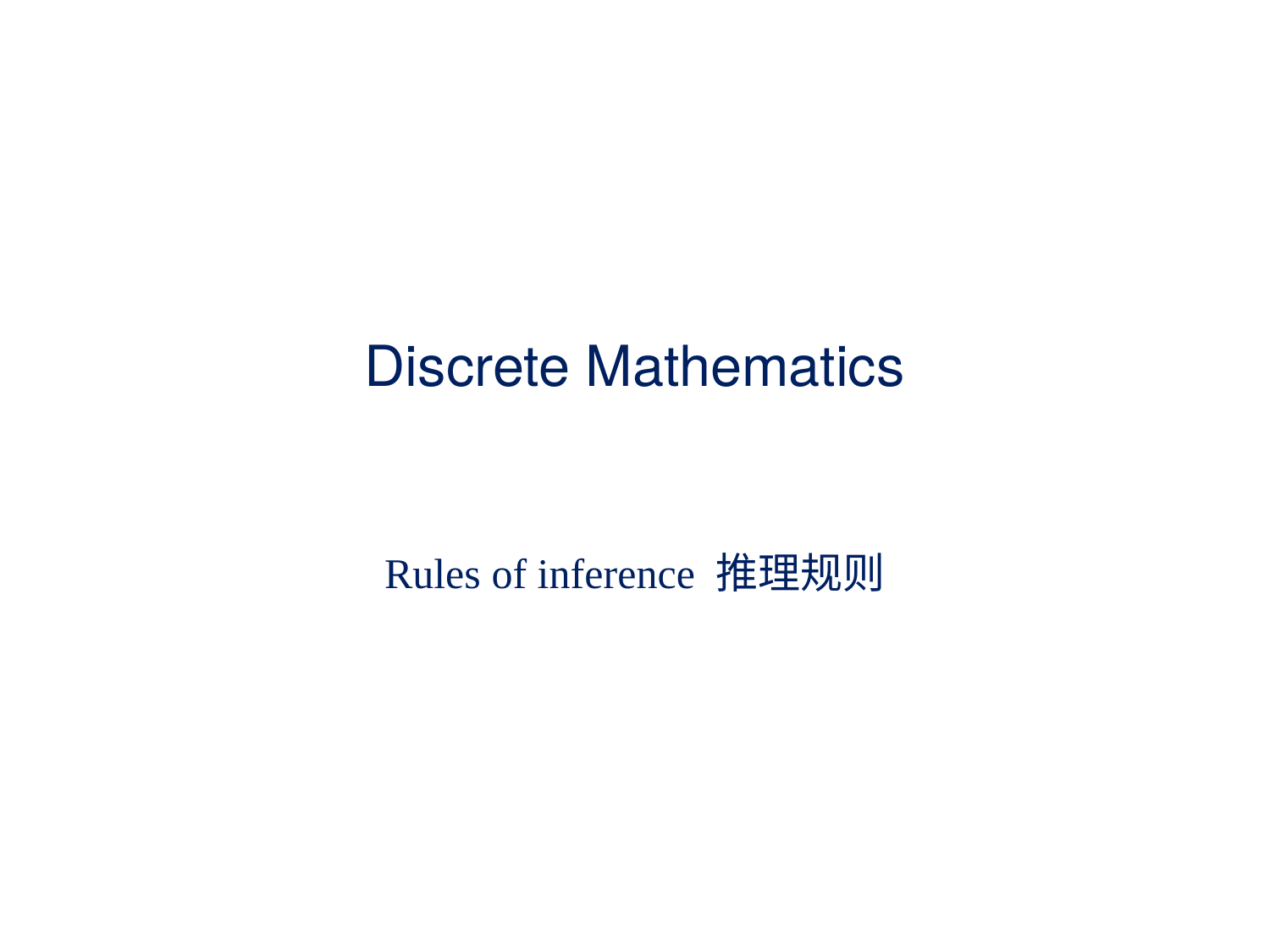

# Discrete Mathematics
Rules of inference 推理规则
1